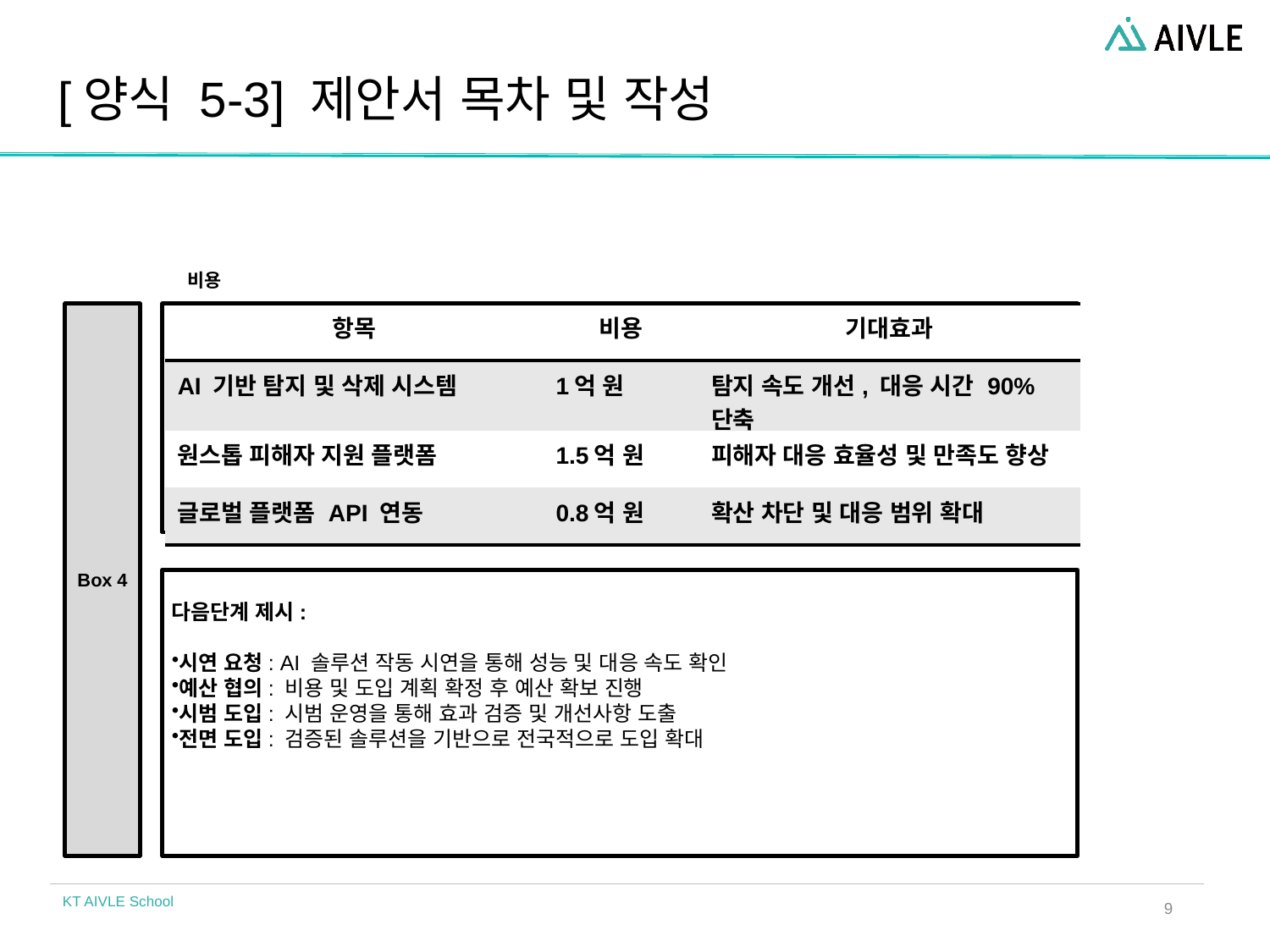

# [양식 5-3] 제안서 목차 및 작성
비용
Box 4

| 항목 | 비용 | 기대효과 |
| --- | --- | --- |
| AI 기반 탐지 및 삭제 시스템 | 1억 원 | 탐지 속도 개선, 대응 시간 90% 단축 |
| 원스톱 피해자 지원 플랫폼 | 1.5억 원 | 피해자 대응 효율성 및 만족도 향상 |
| 글로벌 플랫폼 API 연동 | 0.8억 원 | 확산 차단 및 대응 범위 확대 |
다음단계 제시:

시연 요청: AI 솔루션 작동 시연을 통해 성능 및 대응 속도 확인
예산 협의: 비용 및 도입 계획 확정 후 예산 확보 진행
시범 도입: 시범 운영을 통해 효과 검증 및 개선사항 도출
전면 도입: 검증된 솔루션을 기반으로 전국적으로 도입 확대